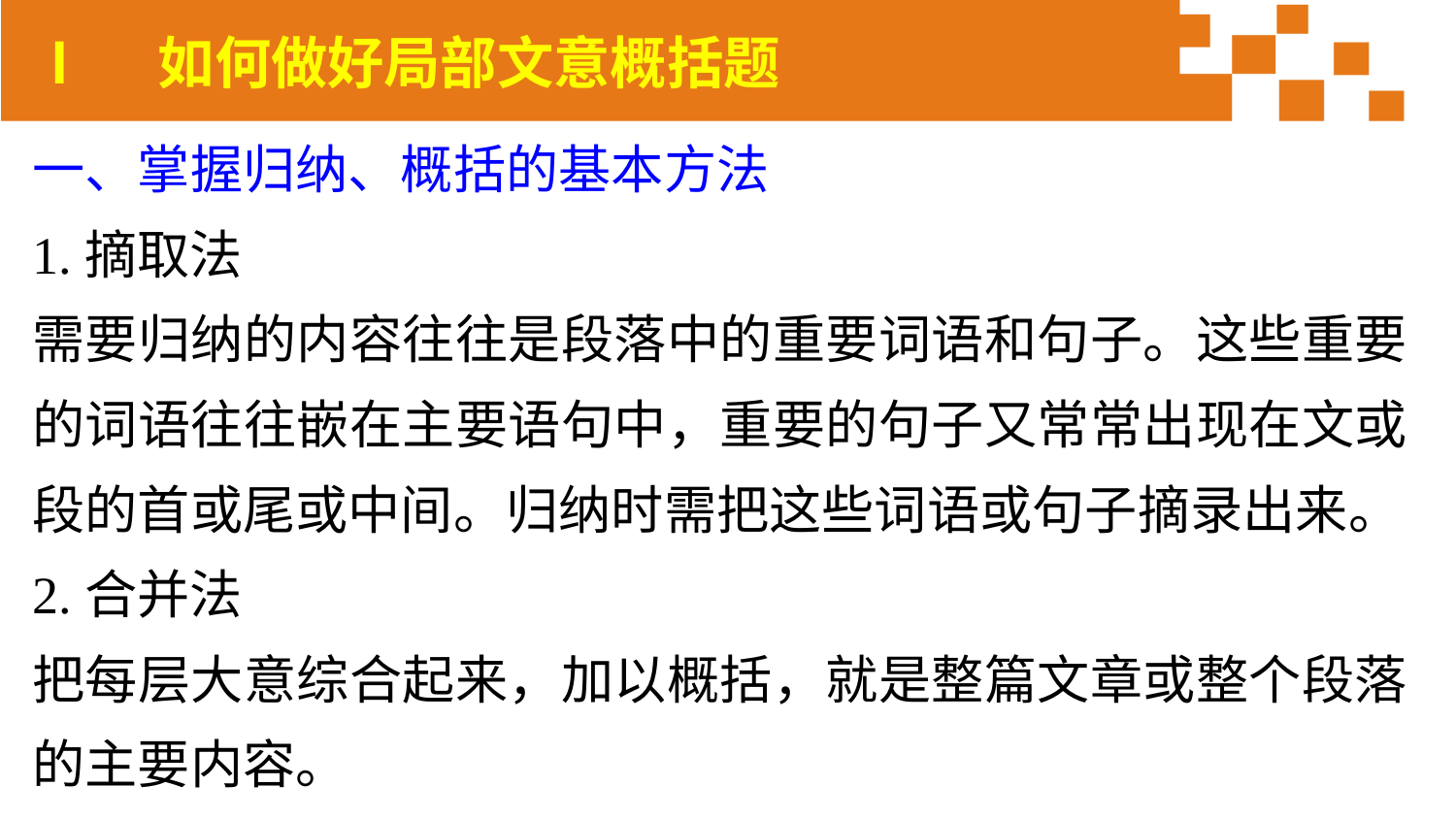

Ⅰ　如何做好局部文意概括题
一、掌握归纳、概括的基本方法
1.摘取法
需要归纳的内容往往是段落中的重要词语和句子。这些重要的词语往往嵌在主要语句中，重要的句子又常常出现在文或段的首或尾或中间。归纳时需把这些词语或句子摘录出来。
2.合并法
把每层大意综合起来，加以概括，就是整篇文章或整个段落的主要内容。